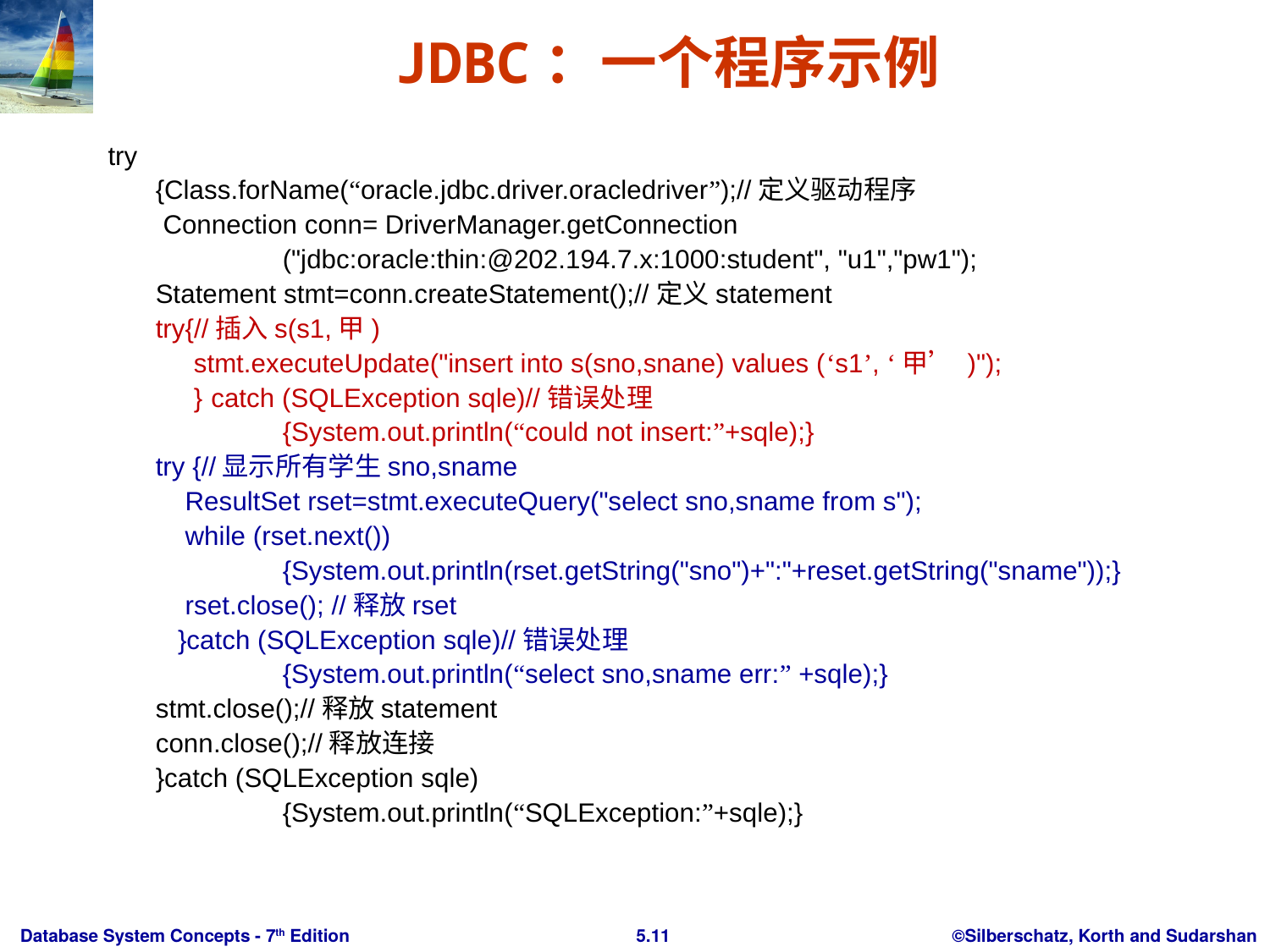

# JDBC：一个程序示例
try
	{Class.forName(“oracle.jdbc.driver.oracledriver”);//定义驱动程序
	 Connection conn= DriverManager.getConnection
		("jdbc:oracle:thin:@202.194.7.x:1000:student", "u1","pw1");
	Statement stmt=conn.createStatement();//定义statement
	try{//插入s(s1,甲)
   stmt.executeUpdate("insert into s(sno,snane) values (‘s1’, ‘甲’ )");
   } 	catch (SQLException sqle)//错误处理
		{System.out.println(“could not insert:”+sqle);}
	try {//显示所有学生sno,sname
	    ResultSet rset=stmt.executeQuery("select sno,sname from s");
   	    while (rset.next())
		{System.out.println(rset.getString("sno")+":"+reset.getString("sname"));}
	    rset.close(); //释放rset
	   }catch (SQLException sqle)//错误处理
		{System.out.println(“select sno,sname err:” +sqle);}
	stmt.close();//释放statement
  	conn.close();//释放连接
	}catch (SQLException sqle)
		{System.out.println(“SQLException:”+sqle);}